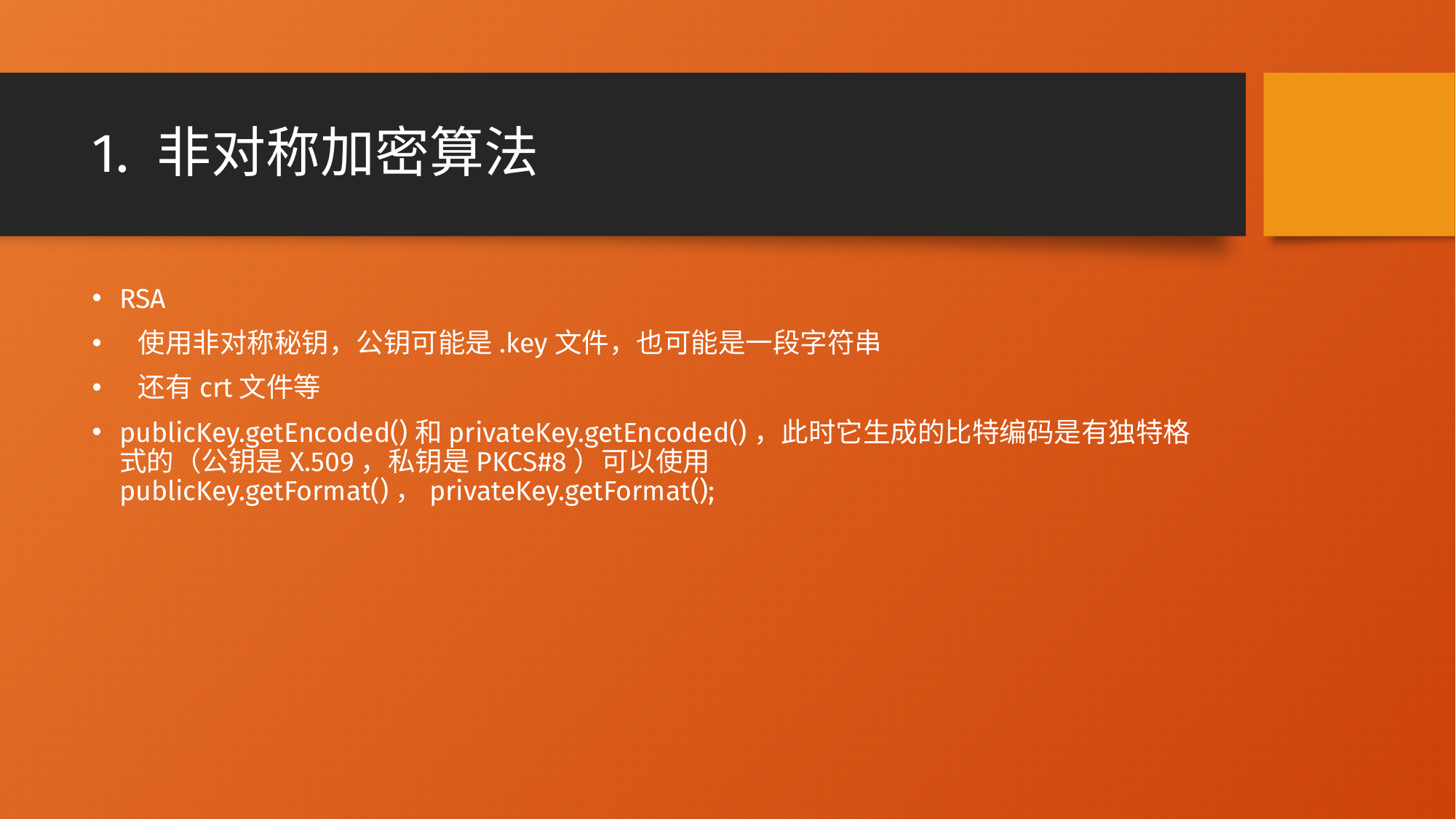

# 1. 非对称加密算法
RSA
  使用非对称秘钥，公钥可能是.key文件，也可能是一段字符串
  还有crt文件等
publicKey.getEncoded()和privateKey.getEncoded()，此时它生成的比特编码是有独特格式的（公钥是X.509，私钥是PKCS#8）可以使用publicKey.getFormat()，privateKey.getFormat();